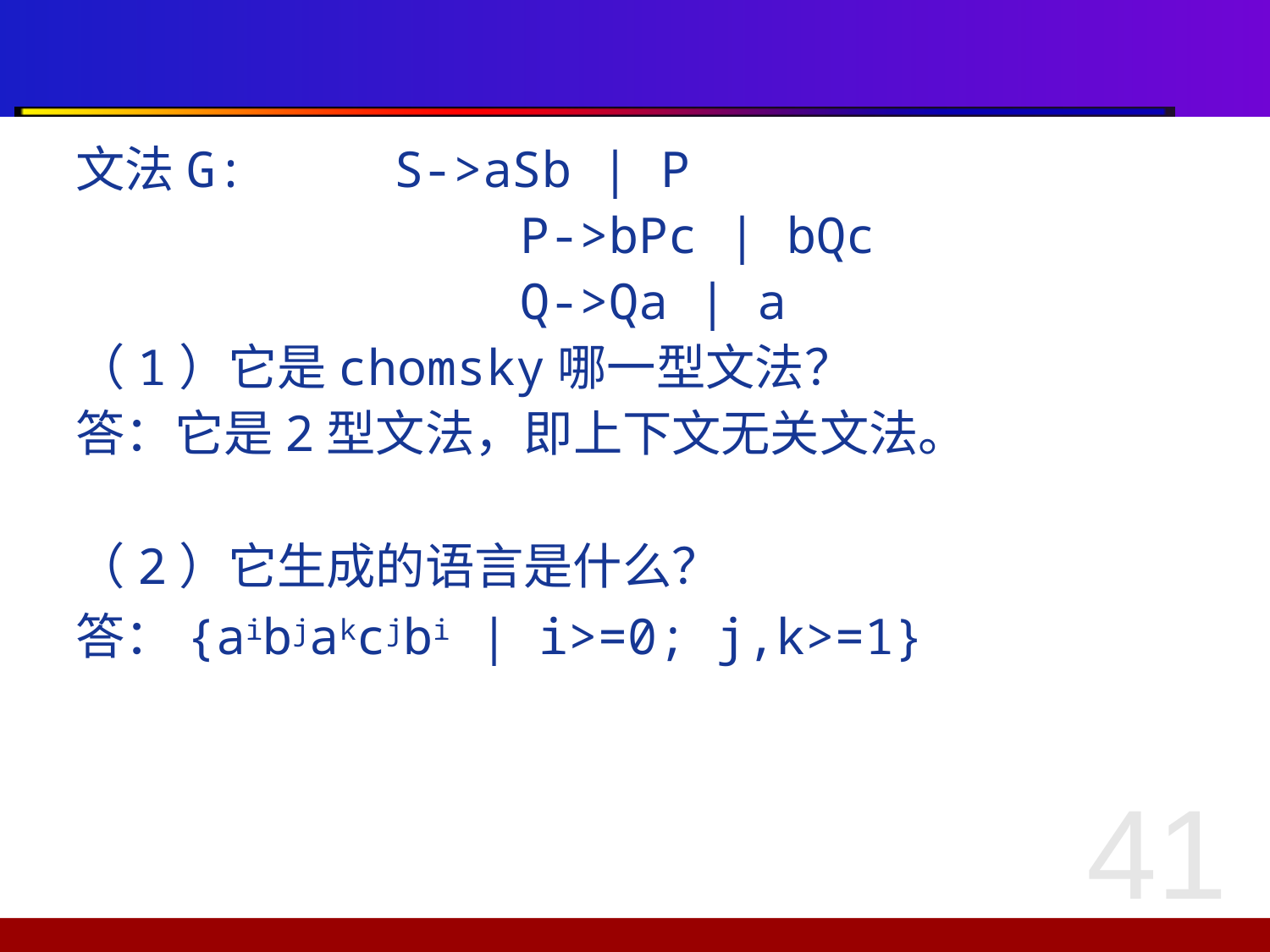

#
文法G:     S->aSb | P
               P->bPc | bQc
               Q->Qa | a
（1）它是chomsky哪一型文法？
答：它是2型文法，即上下文无关文法。

（2）它生成的语言是什么？
答：{aibjakcjbi | i>=0; j,k>=1}
41